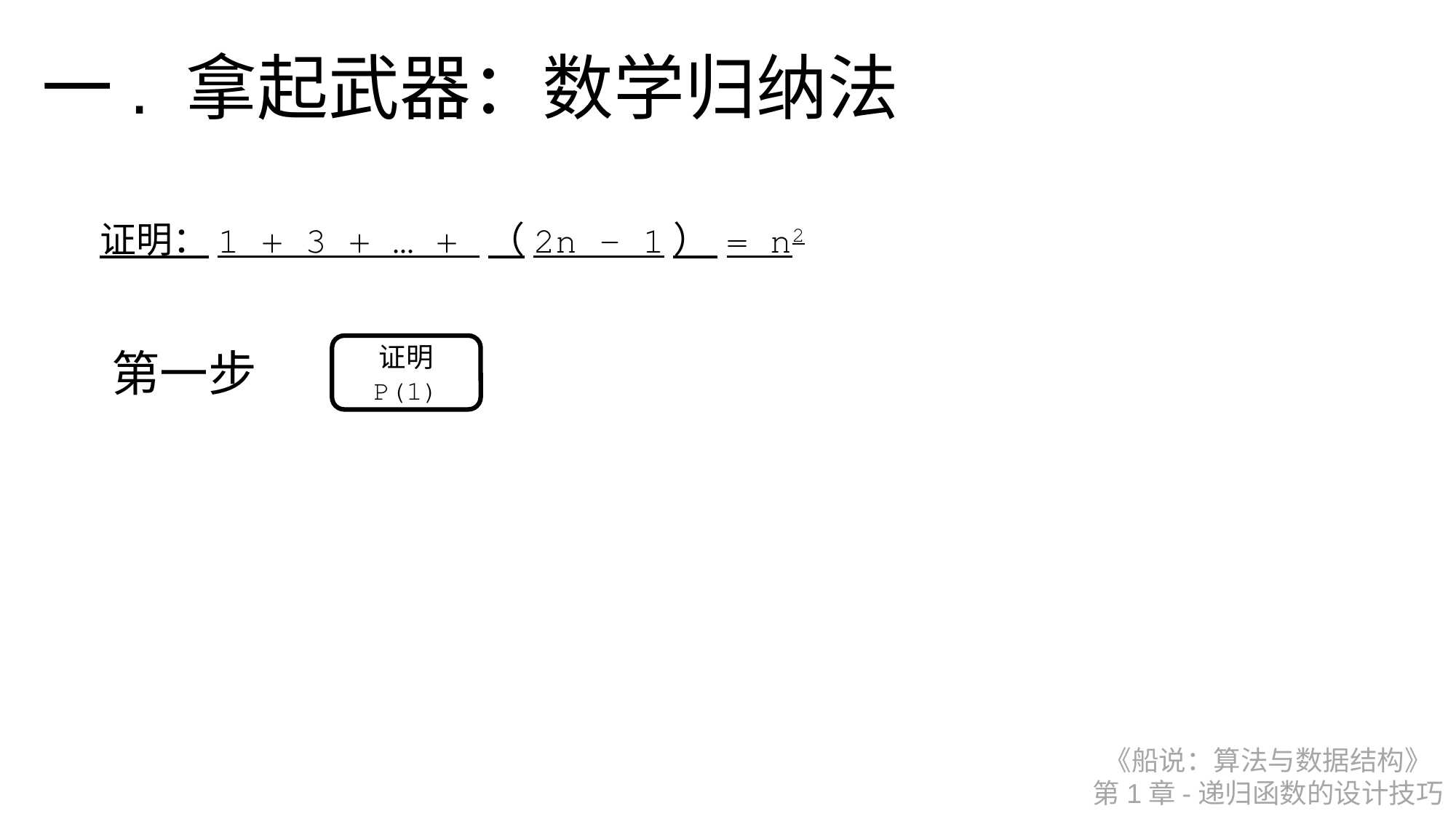

一. 拿起武器：数学归纳法
证明：1 + 3 + … + （2n - 1） = n2
证明
P(1)
第一步